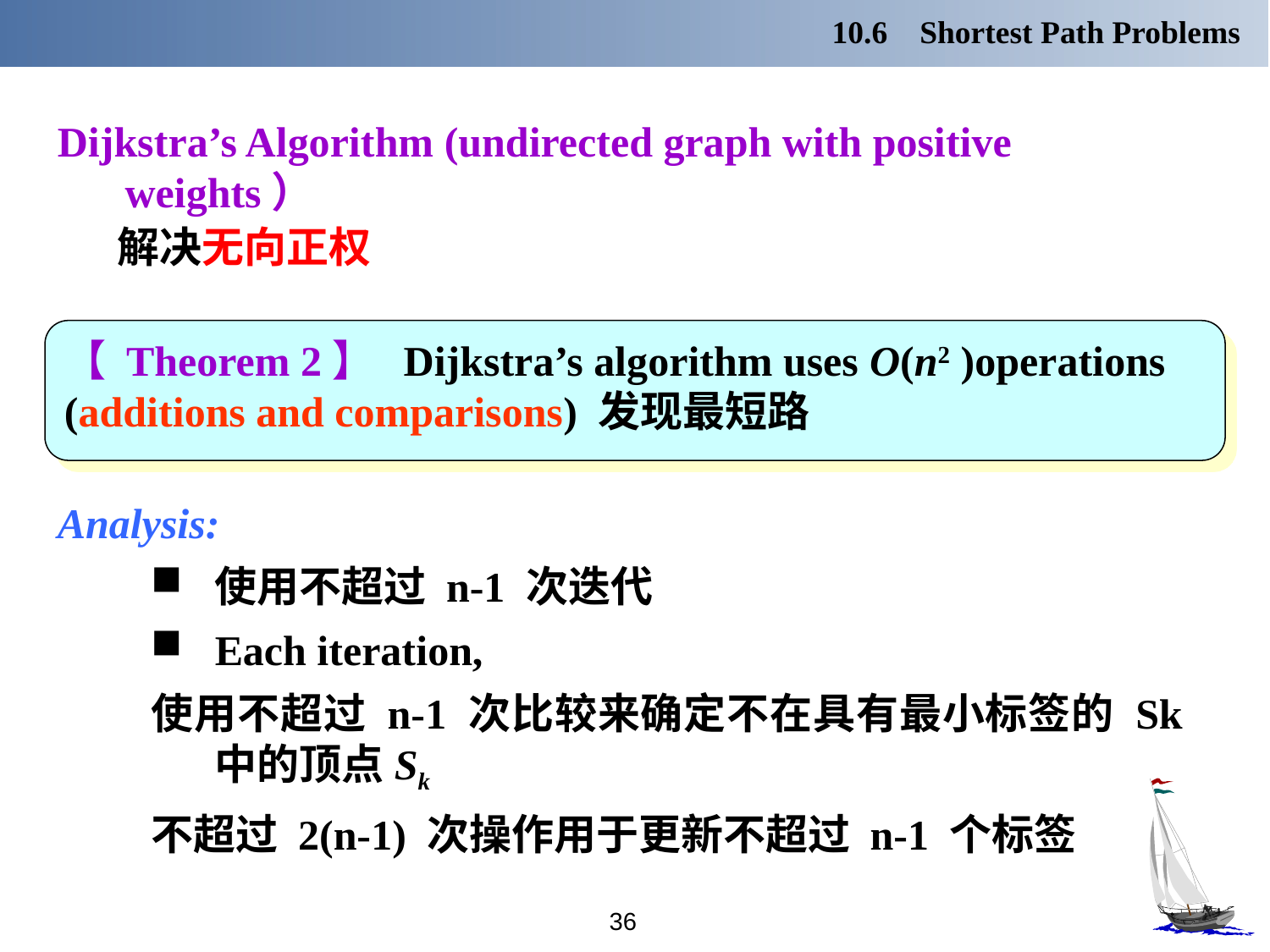

10.6    Shortest Path Problems
Dijkstra’s Algorithm (undirected graph with positive weights）
解决无向正权
【 Theorem 2】  Dijkstra’s algorithm uses O(n2 )operations
(additions and comparisons) 发现最短路

Analysis:
使用不超过 n-1 次迭代
Each iteration,
使用不超过 n-1 次比较来确定不在具有最小标签的 Sk 中的顶点Sk
不超过 2(n-1) 次操作用于更新不超过 n-1 个标签
36